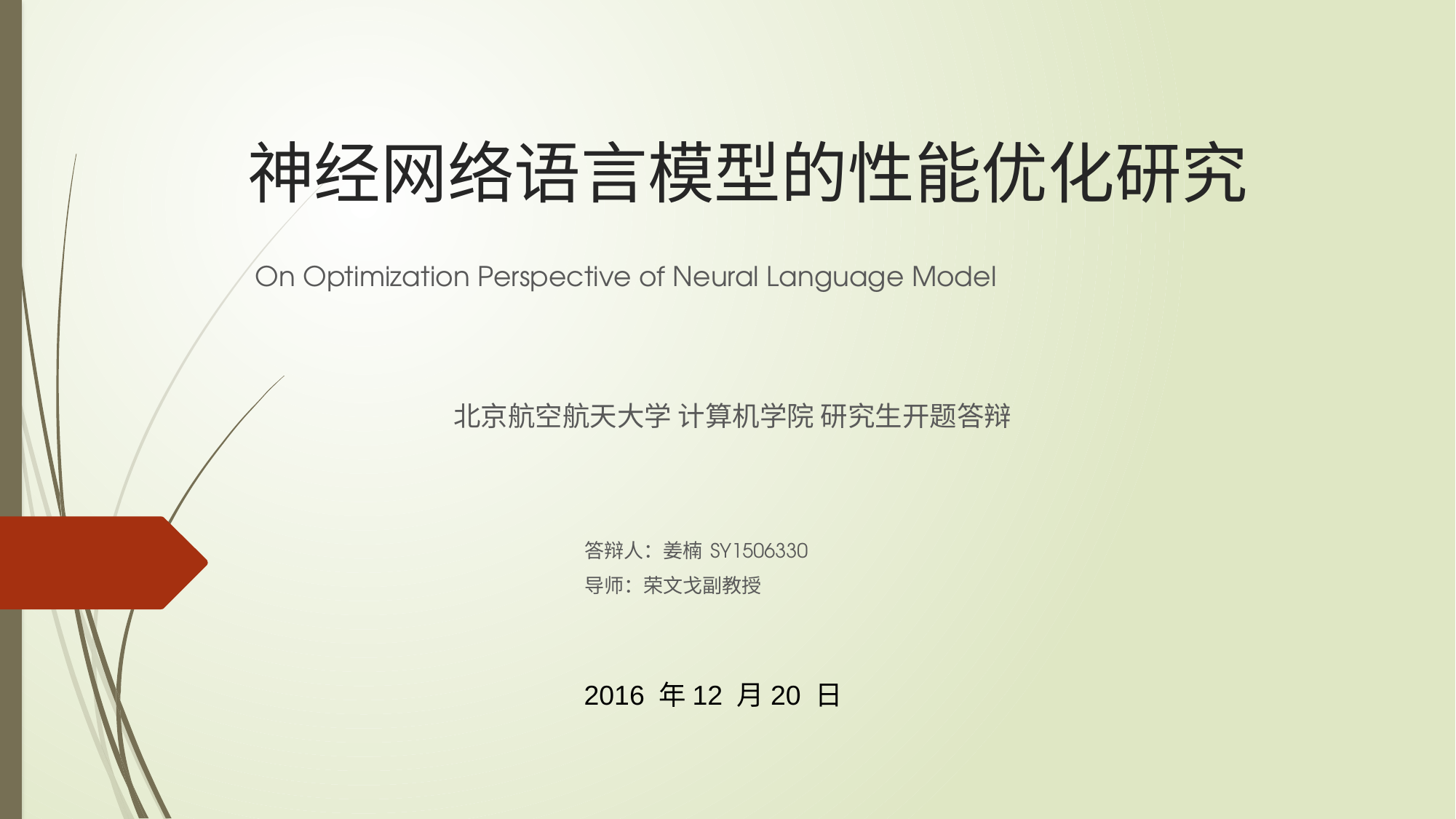

# 神经网络语言模型的性能优化研究
On Optimization Perspective of Neural Language Model
北京航空航天大学 计算机学院 研究生开题答辩
答辩人：姜楠 SY1506330
导师：荣文戈副教授
2016 年12 月20 日